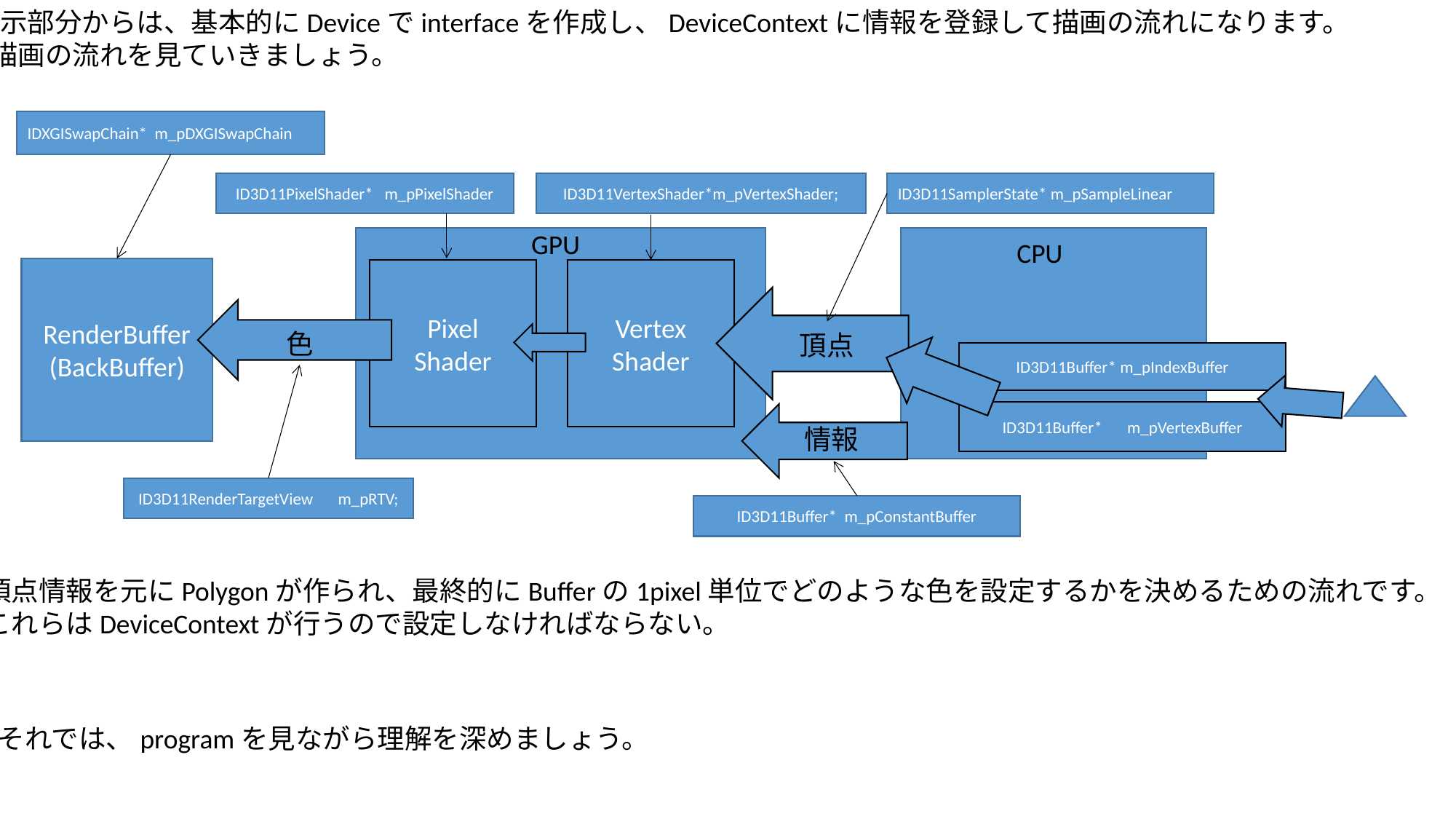

・表示部分からは、基本的にDeviceでinterfaceを作成し、DeviceContextに情報を登録して描画の流れになります。
　描画の流れを見ていきましょう。
IDXGISwapChain*  m_pDXGISwapChain
ID3D11PixelShader*   m_pPixelShader
ID3D11VertexShader*m_pVertexShader;
ID3D11SamplerState* m_pSampleLinear
GPU

CPU
RenderBuffer
(BackBuffer)
Pixel
Shader
Vertex
Shader

色
頂点

ID3D11Buffer* m_pIndexBuffer

ID3D11Buffer*　m_pVertexBuffer
情報
ID3D11RenderTargetView　m_pRTV;
ID3D11Buffer*  m_pConstantBuffer
頂点情報を元にPolygonが作られ、最終的にBufferの1pixel単位でどのような色を設定するかを決めるための流れです。
これらはDeviceContextが行うので設定しなければならない。
それでは、programを見ながら理解を深めましょう。